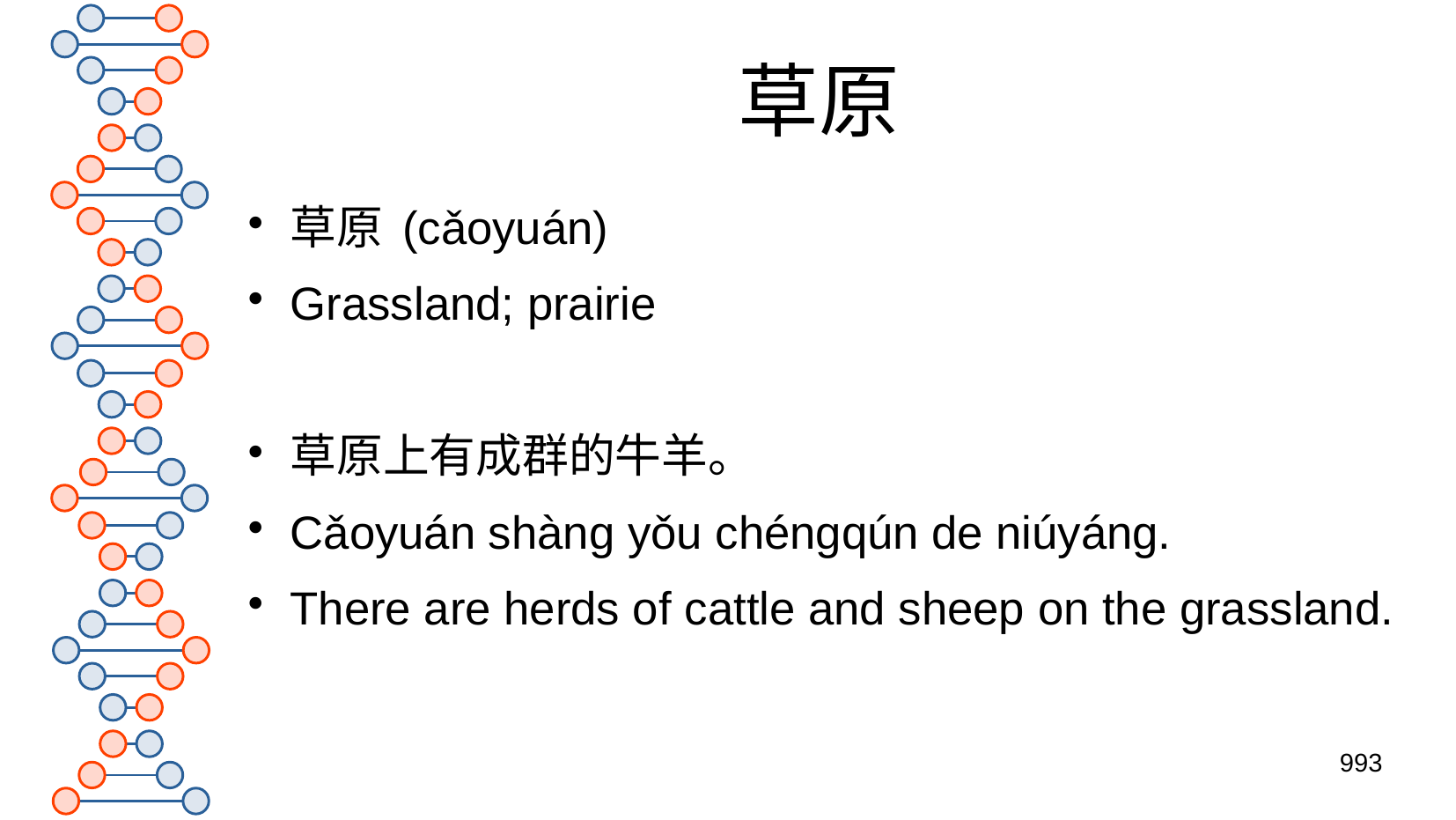

# 草原
草原 (cǎoyuán)
Grassland; prairie

草原上有成群的牛羊。
Cǎoyuán shàng yǒu chéngqún de niúyáng.
There are herds of cattle and sheep on the grassland.

993